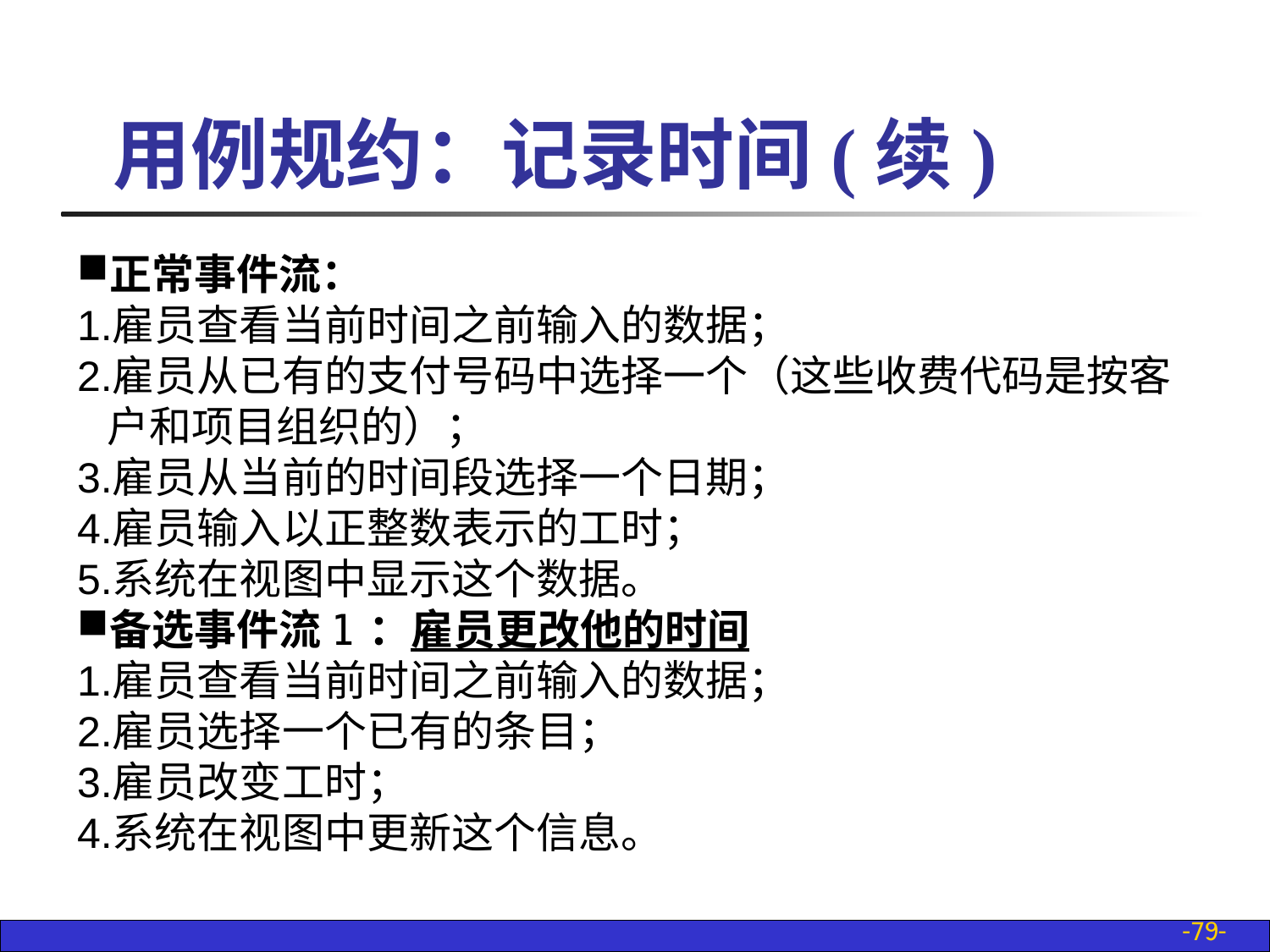

# 用例规约：记录时间(续)
正常事件流：
雇员查看当前时间之前输入的数据；
雇员从已有的支付号码中选择一个（这些收费代码是按客户和项目组织的）；
雇员从当前的时间段选择一个日期；
雇员输入以正整数表示的工时；
系统在视图中显示这个数据。
备选事件流1：雇员更改他的时间
雇员查看当前时间之前输入的数据；
雇员选择一个已有的条目；
雇员改变工时；
系统在视图中更新这个信息。
-79-